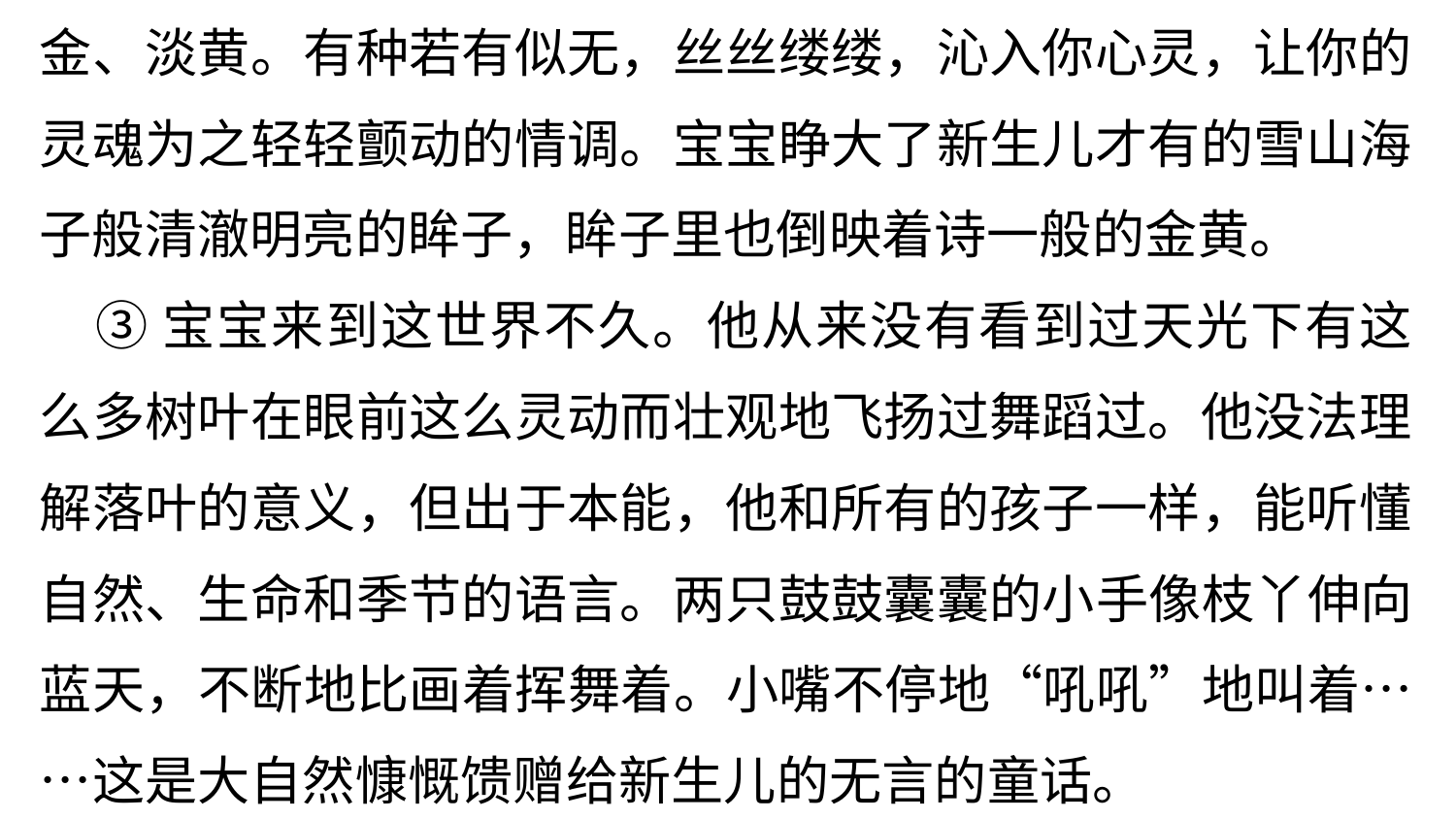

金、淡黄。有种若有似无，丝丝缕缕，沁入你心灵，让你的灵魂为之轻轻颤动的情调。宝宝睁大了新生儿才有的雪山海子般清澈明亮的眸子，眸子里也倒映着诗一般的金黄。
    ③宝宝来到这世界不久。他从来没有看到过天光下有这么多树叶在眼前这么灵动而壮观地飞扬过舞蹈过。他没法理解落叶的意义，但出于本能，他和所有的孩子一样，能听懂自然、生命和季节的语言。两只鼓鼓囊囊的小手像枝丫伸向蓝天，不断地比画着挥舞着。小嘴不停地“吼吼”地叫着……这是大自然慷慨馈赠给新生儿的无言的童话。